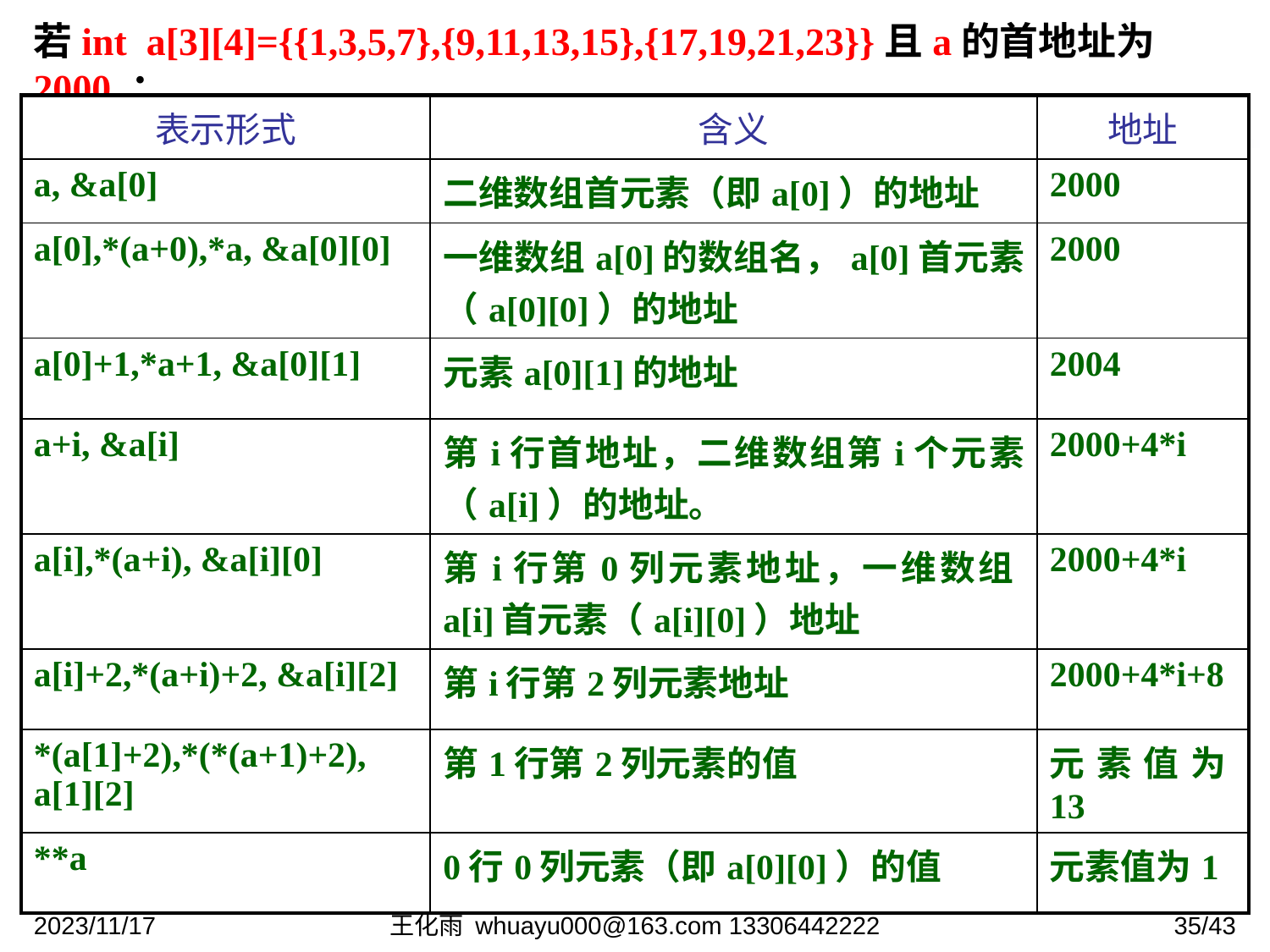

若int  a[3][4]={{1,3,5,7},{9,11,13,15},{17,19,21,23}}且a的首地址为2000 ：
| 表示形式 | 含义 | 地址 |
| --- | --- | --- |
| a, &a[0] | 二维数组首元素（即a[0]）的地址 | 2000 |
| a[0],\*(a+0),\*a, &a[0][0] | 一维数组a[0]的数组名，a[0]首元素（a[0][0]）的地址 | 2000 |
| a[0]+1,\*a+1, &a[0][1] | 元素a[0][1]的地址 | 2004 |
| a+i, &a[i] | 第i行首地址，二维数组第i个元素（a[i]）的地址。 | 2000+4\*i |
| a[i],\*(a+i), &a[i][0] | 第i行第0列元素地址，一维数组a[i]首元素（a[i][0]）地址 | 2000+4\*i |
| a[i]+2,\*(a+i)+2, &a[i][2] | 第i行第2列元素地址 | 2000+4\*i+8 |
| \*(a[1]+2),\*(\*(a+1)+2), a[1][2] | 第1行第2列元素的值 | 元素值为13 |
| \*\*a | 0行0列元素（即a[0][0]）的值 | 元素值为1 |
2023/11/17
王化雨 whuayu000@163.com 13306442222
35/43